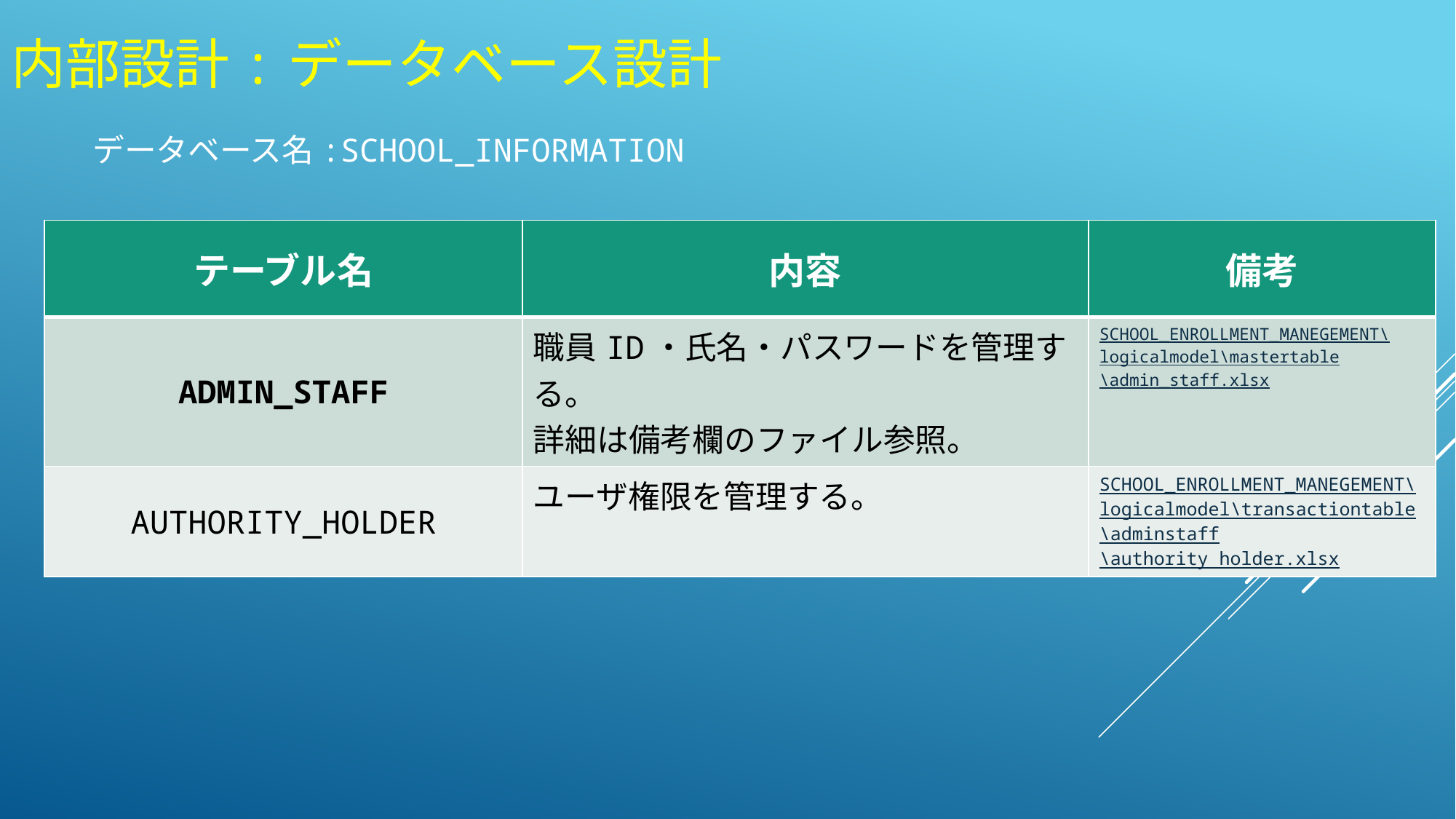

# 内部設計:データベース設計
データベース名:SCHOOL_INFORMATION
| テーブル名 | 内容 | 備考 |
| --- | --- | --- |
| ADMIN\_STAFF | 職員ID・氏名・パスワードを管理する。 詳細は備考欄のファイル参照。 | SCHOOL\_ENROLLMENT\_MANEGEMENT\logicalmodel\mastertable\admin\_staff.xlsx |
| AUTHORITY\_HOLDER | ユーザ権限を管理する。 | SCHOOL\_ENROLLMENT\_MANEGEMENT\logicalmodel\transactiontable\adminstaff\authority holder.xlsx |